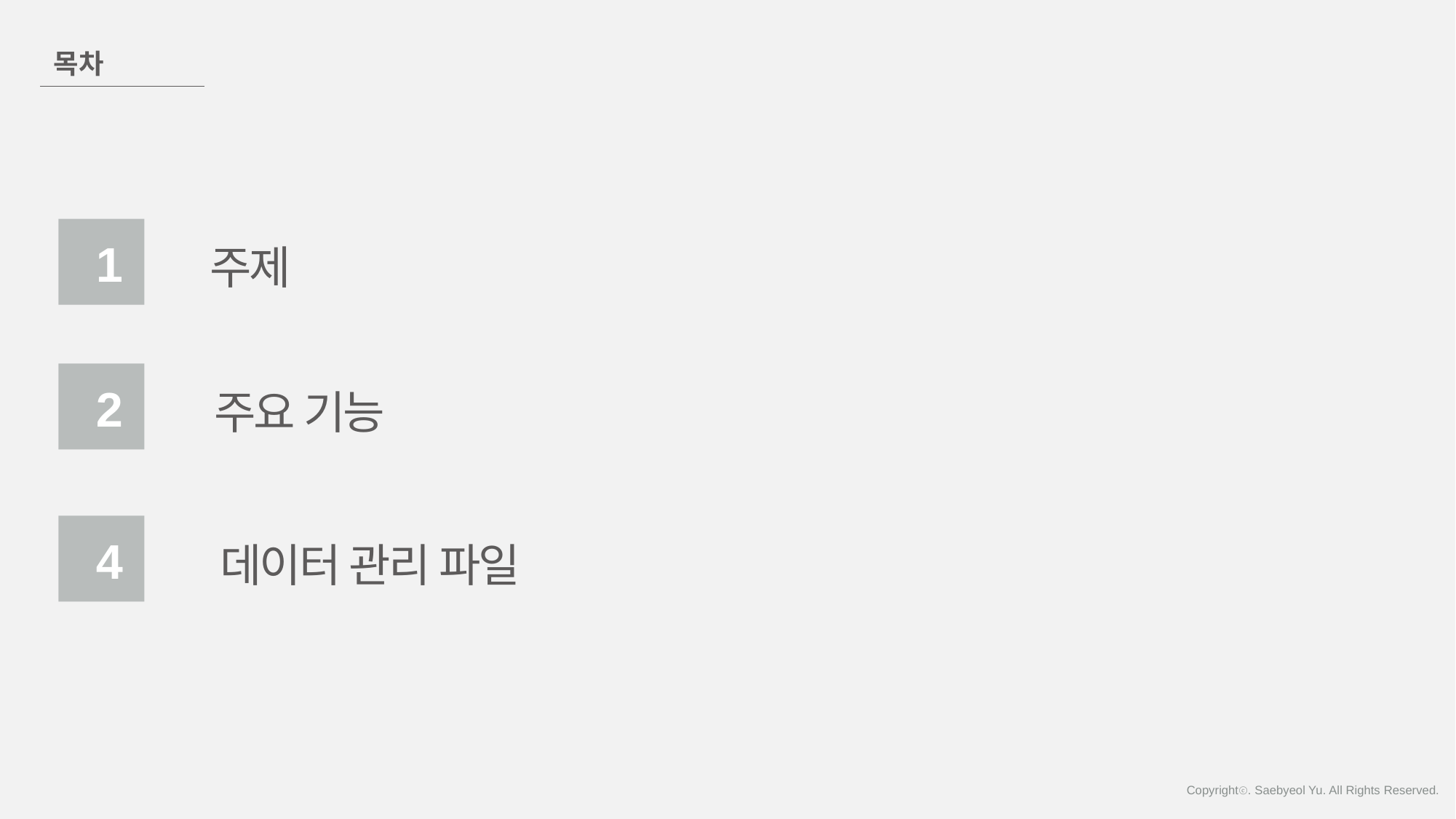

목차

1
주제

2
주요 기능

4
데이터 관리 파일